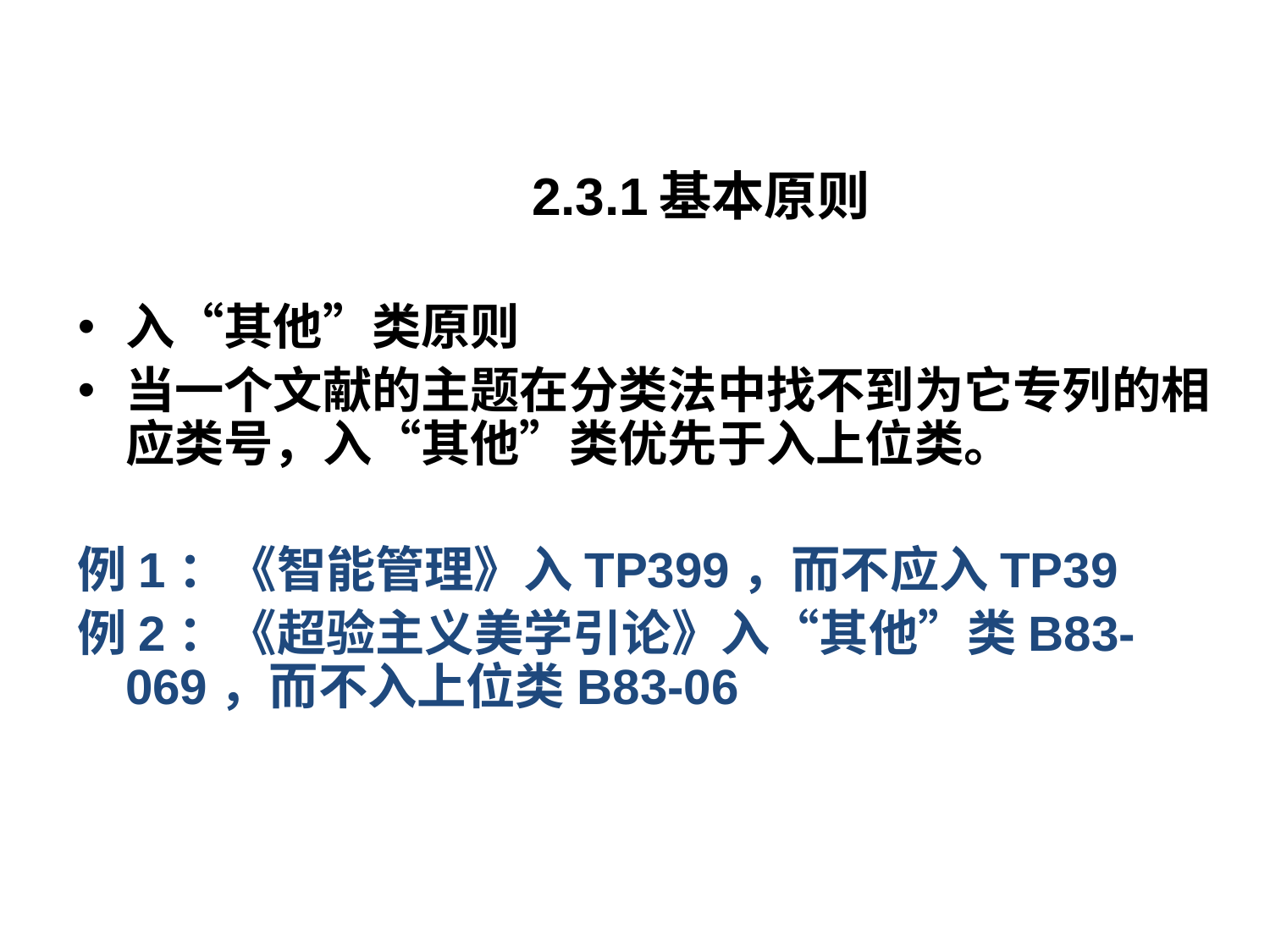

# 2.3.1基本原则
入“其他”类原则
当一个文献的主题在分类法中找不到为它专列的相应类号，入“其他”类优先于入上位类。

例1：《智能管理》入TP399，而不应入TP39
例2：《超验主义美学引论》入“其他”类B83-069，而不入上位类B83-06